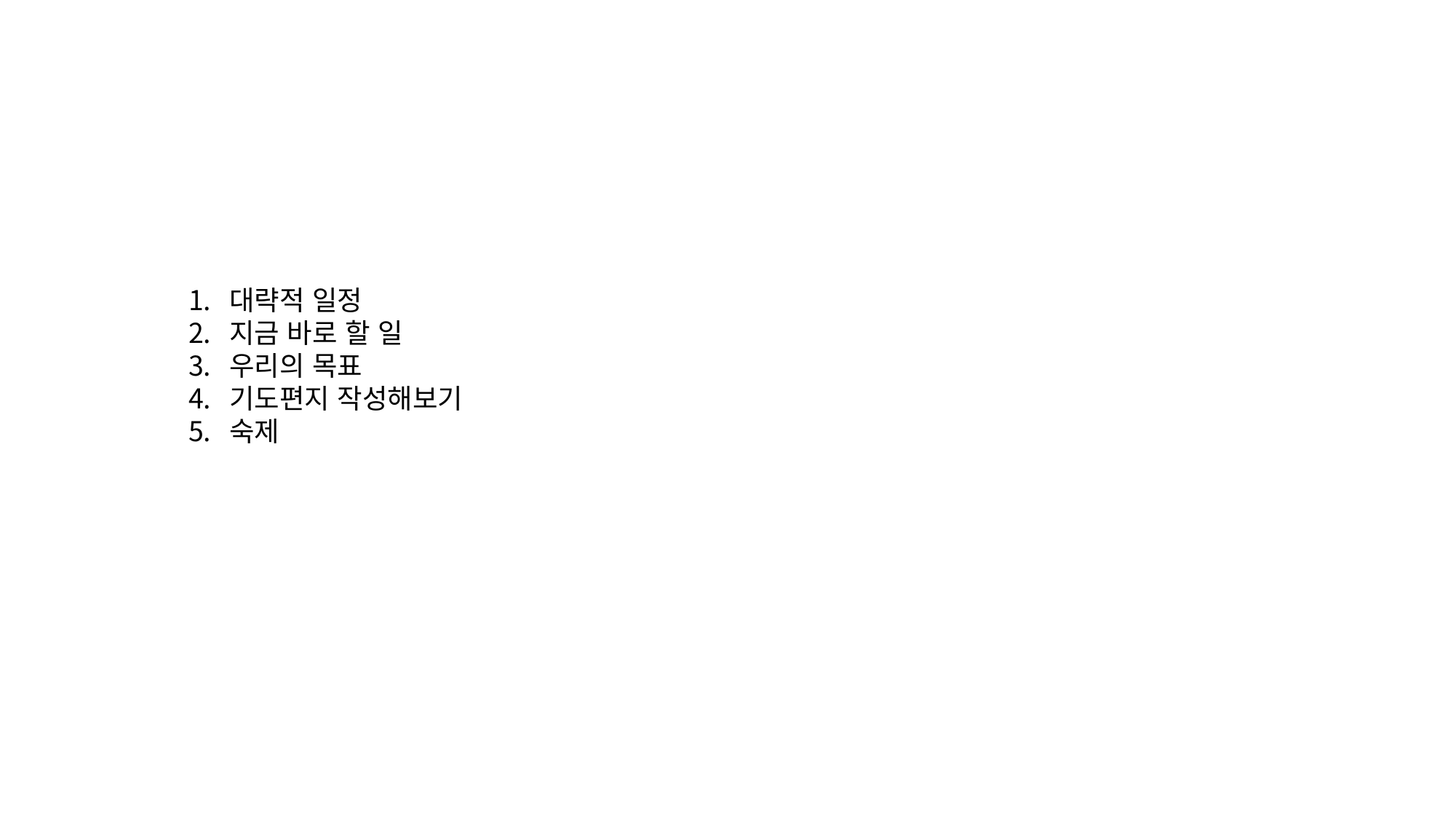

대략적 일정
지금 바로 할 일
우리의 목표
기도편지 작성해보기
숙제